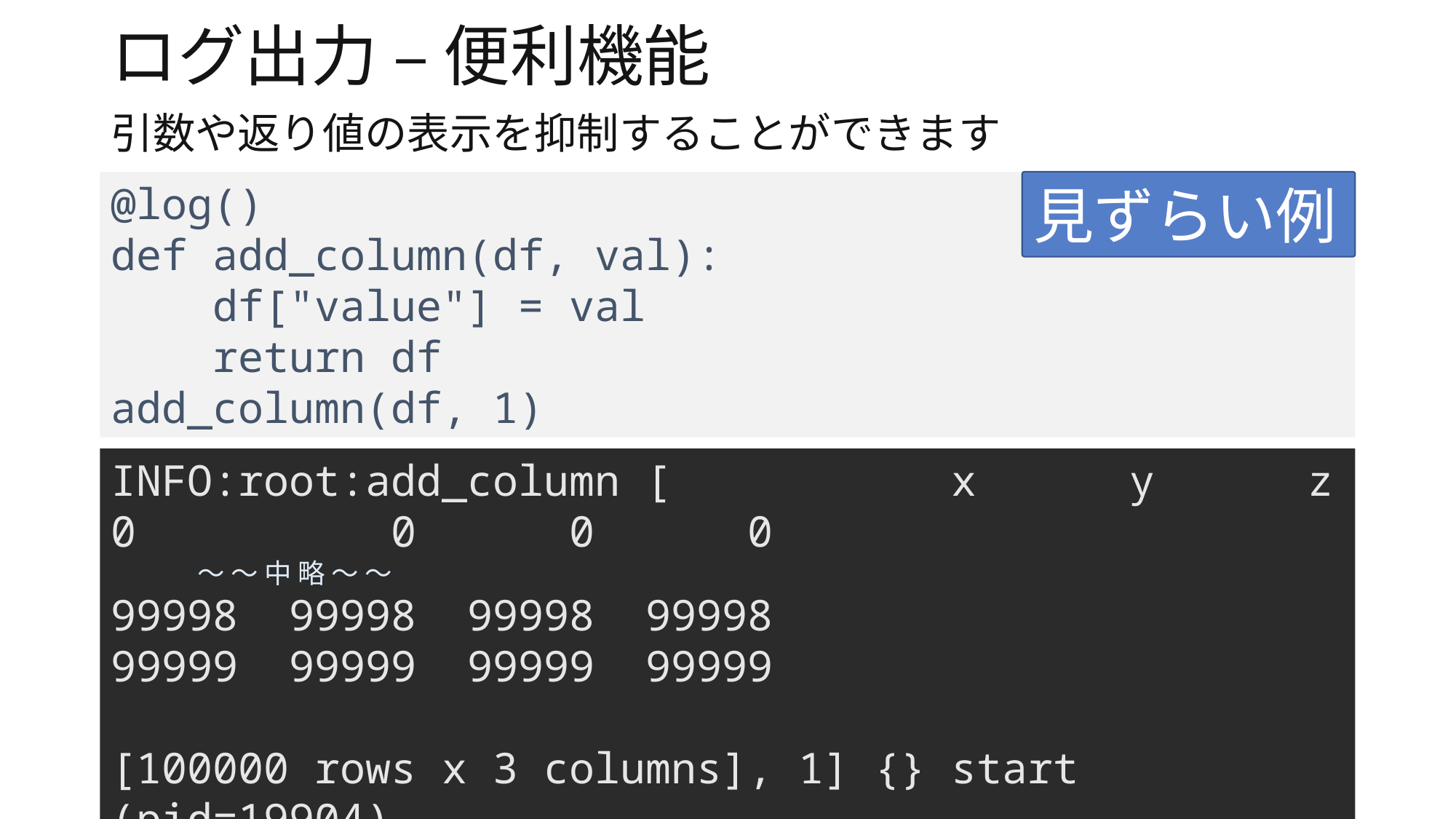

# ログ出力 – 便利機能
引数や返り値の表示を抑制することができます
見ずらい例
@log()
def add_column(df, val):
    df["value"] = val
    return df
add_column(df, 1)
INFO:root:add_column [           x      y      z
0          0      0      0
             〜 〜 中 略 〜 〜
99998  99998  99998  99998
99999  99999  99999  99999

[100000 rows x 3 columns], 1] {} start (pid=19904)